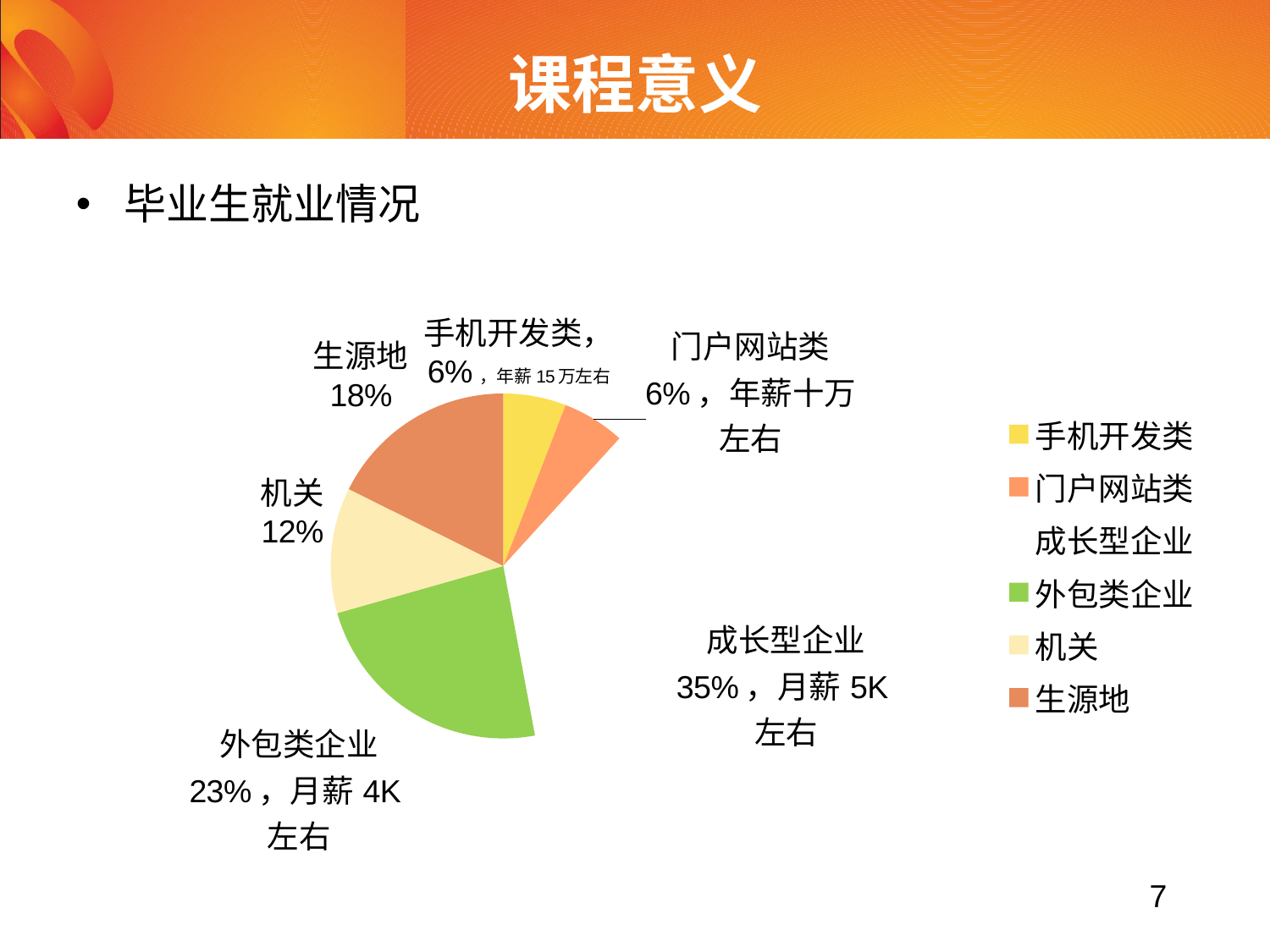

# 课程意义
毕业生就业情况

### Chart

| Category |  |
|---|---|
| 手机开发类 | 18.0 |
| 门户网站类 | 18.0 |
| 成长型企业 | 108.0 |
| 外包类企业 | 72.0 |
| 机关 | 36.0 |
| 生源地 | 54.0 |